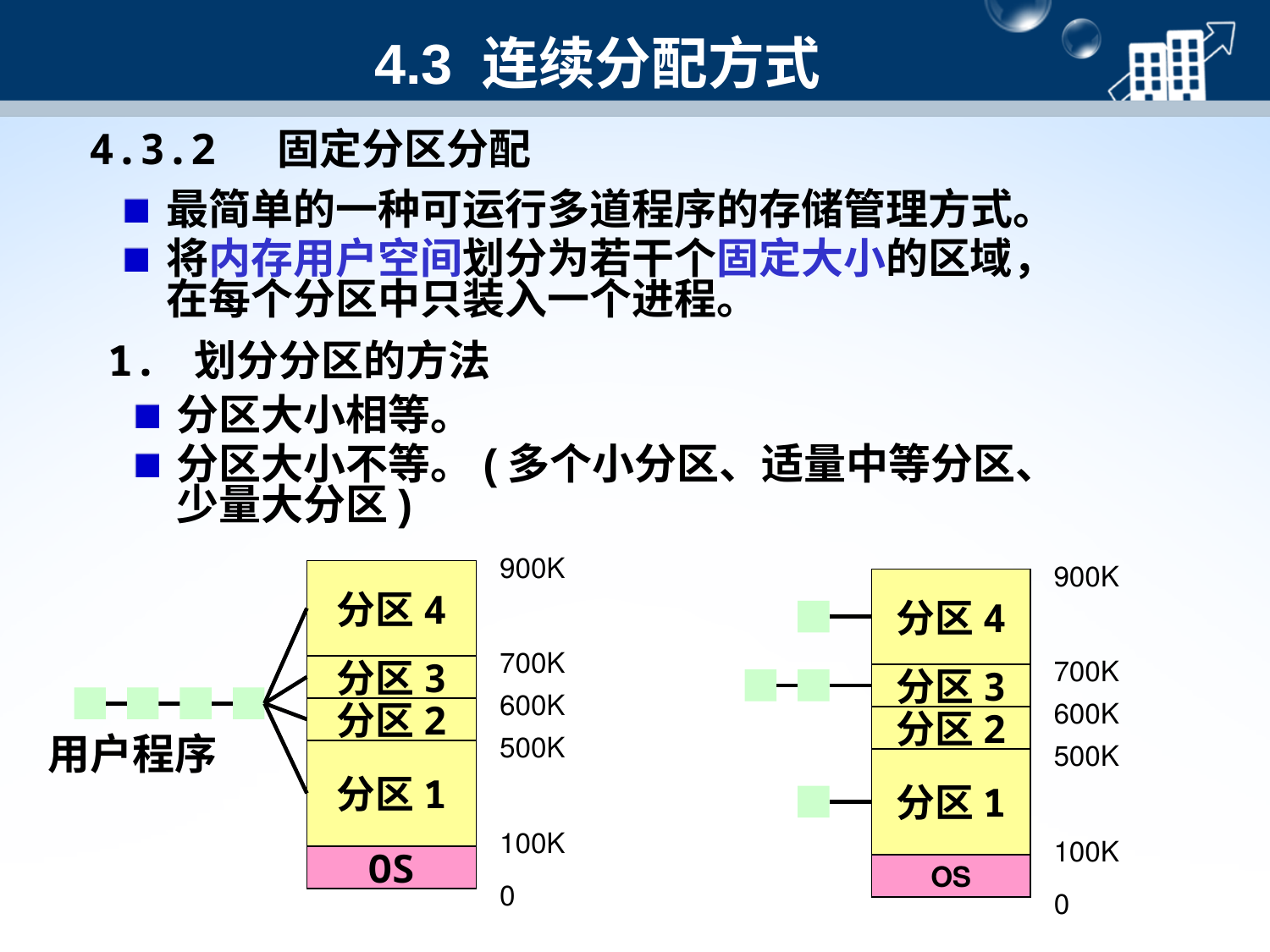

4.3 连续分配方式
4.3.2  固定分区分配
最简单的一种可运行多道程序的存储管理方式。
将内存用户空间划分为若干个固定大小的区域，在每个分区中只装入一个进程。
1. 划分分区的方法
分区大小相等。
分区大小不等。(多个小分区、适量中等分区、少量大分区)
900K
分区4
700K
分区3

600K
分区2
500K
用户程序
分区1
100K
OS
0
900K
分区4

700K
分区3

600K
分区2
500K
分区1

100K
OS
0